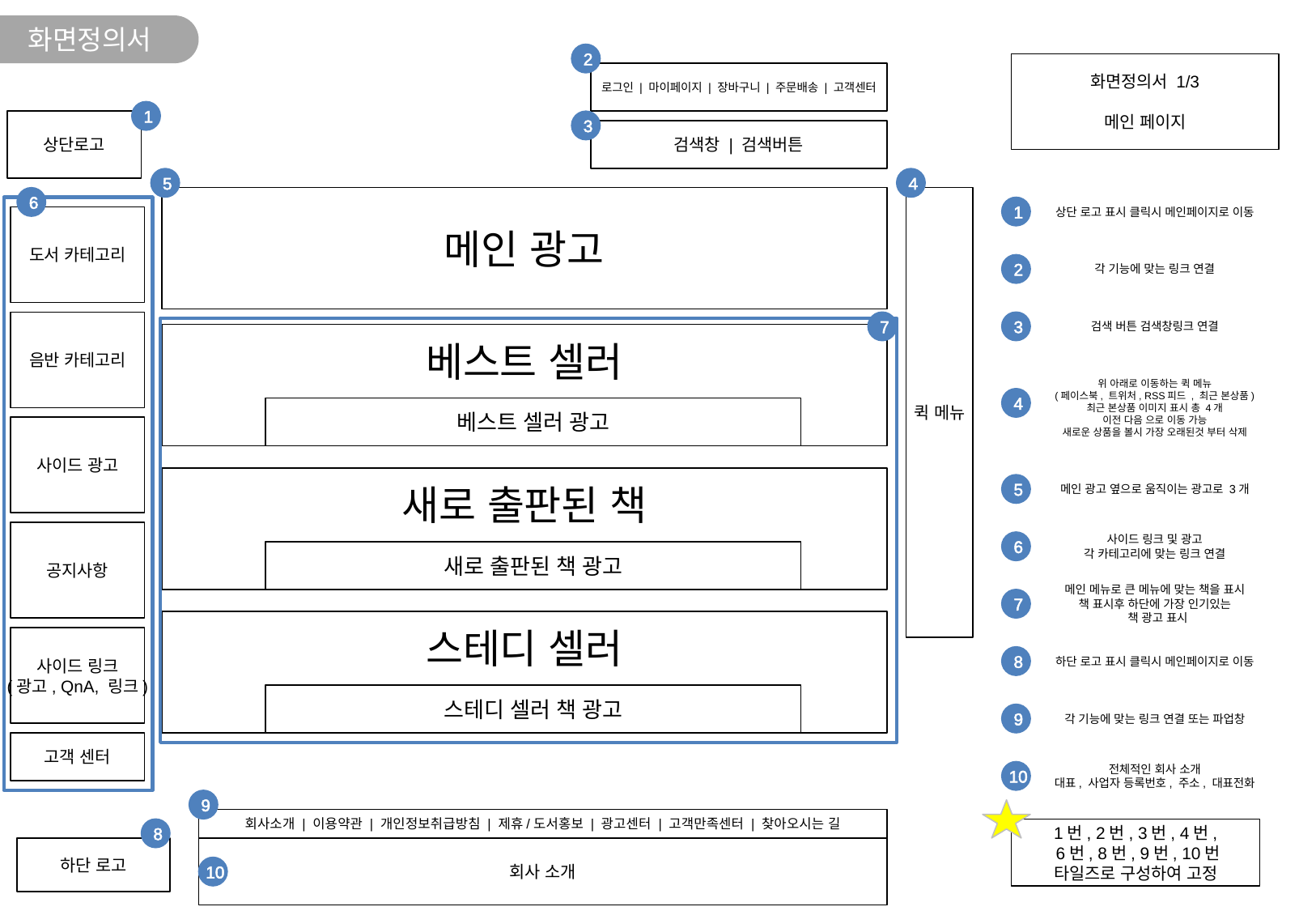

화면정의서
 2
화면정의서 1/3

메인 페이지
로그인 | 마이페이지 | 장바구니 | 주문배송 | 고객센터
 1
상단로고
 3
검색창 | 검색버튼
 5
 4
 6
메인 광고
퀵 메뉴
상단 로고 표시 클릭시 메인페이지로 이동

 1
도서 카테고리
각 기능에 맞는 링크 연결
 2
검색 버튼 검색창링크 연결
음반 카테고리
 7
 3

베스트 셀러

위 아래로 이동하는 퀵 메뉴
(페이스북, 트위처, RSS피드 , 최근 본상품)
최근 본상품 이미지 표시 총 4개
이전 다음 으로 이동 가능
새로운 상품을 볼시 가장 오래된것 부터 삭제
 4
베스트 셀러 광고
사이드 광고
메인 광고 옆으로 움직이는 광고로 3개
새로 출판된 책

 5
공지사항
사이드 링크 및 광고
각 카테고리에 맞는 링크 연결
 6
새로 출판된 책 광고
메인 메뉴로 큰 메뉴에 맞는 책을 표시
책 표시후 하단에 가장 인기있는
 책 광고 표시
 7
스테디 셀러

사이드 링크
(광고, QnA, 링크)
하단 로고 표시 클릭시 메인페이지로 이동
 8
스테디 셀러 책 광고
각 기능에 맞는 링크 연결 또는 파업창
 9
고객 센터
전체적인 회사 소개
대표, 사업자 등록번호, 주소, 대표전화
 10
 9

회사소개 | 이용약관 | 개인정보취급방침 | 제휴/도서홍보 | 광고센터 | 고객만족센터 | 찾아오시는 길
 8
1번, 2번, 3번, 4번,
 6번, 8번, 9번, 10번
타일즈로 구성하여 고정
하단 로고
회사 소개
 10